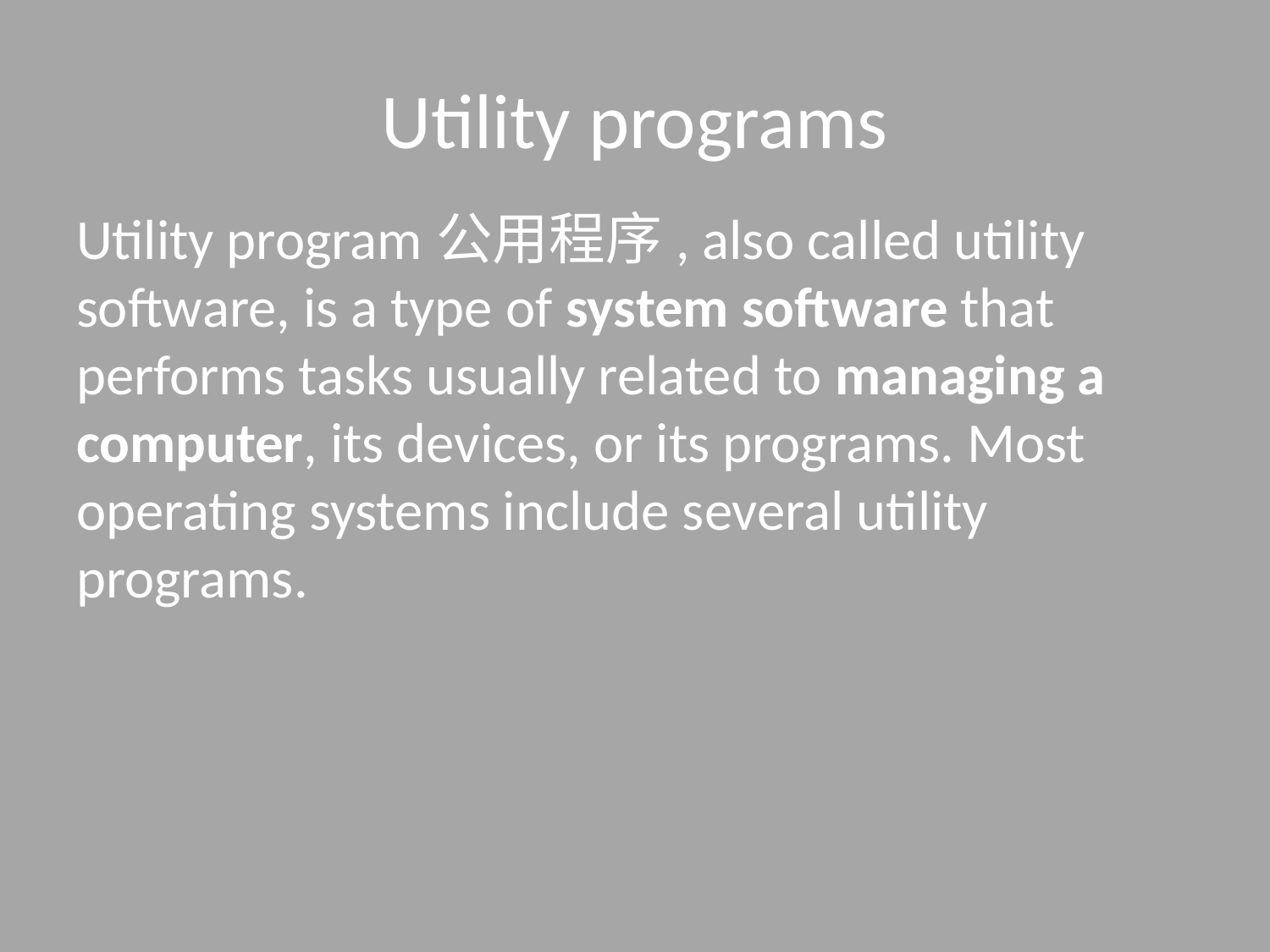

# Utility programs
Utility program公用程序, also called utility software, is a type of system software that performs tasks usually related to managing a computer, its devices, or its programs. Most operating systems include several utility programs.